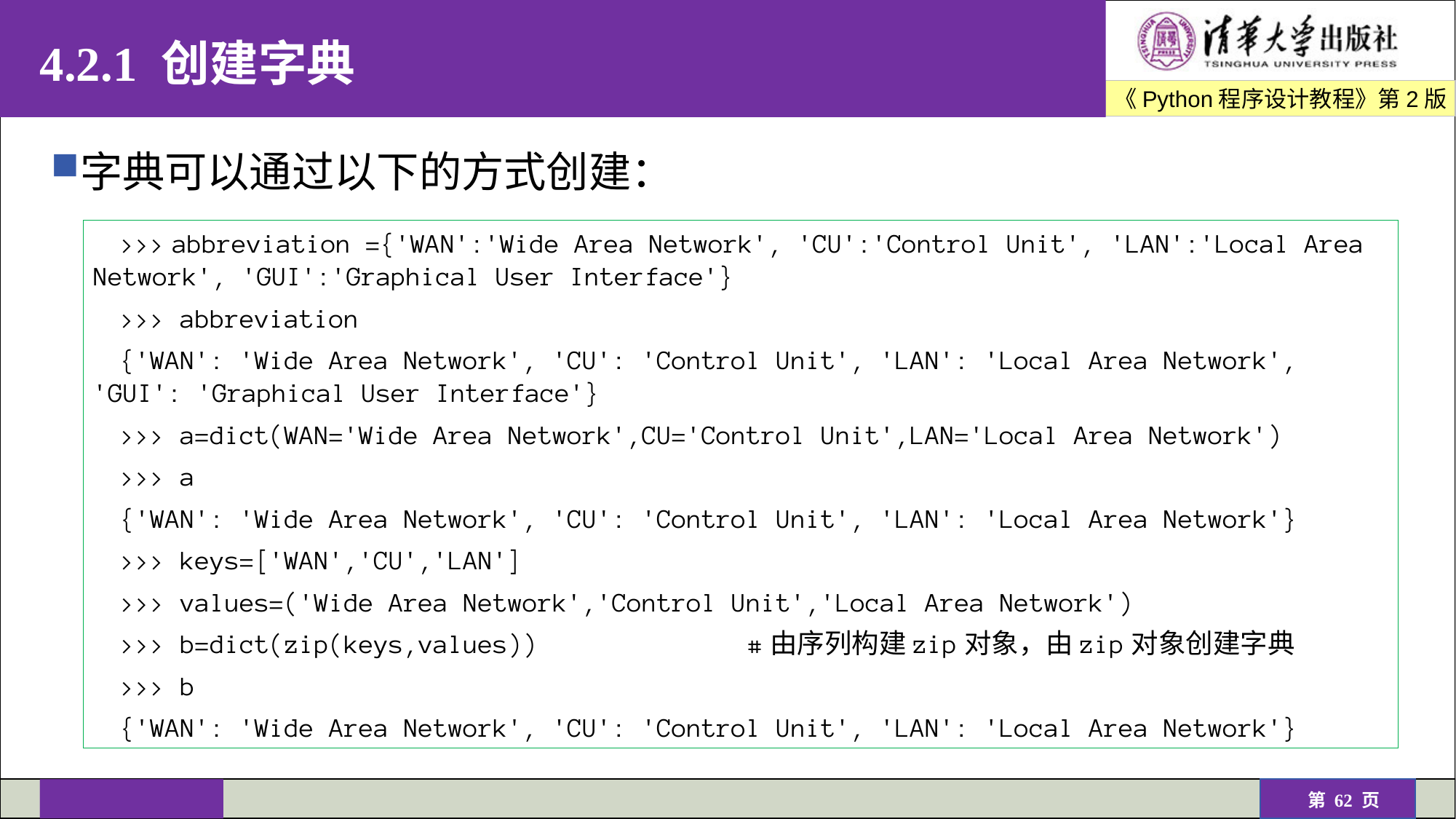

# 4.2.1 创建字典
字典可以通过以下的方式创建：
>>> abbreviation ={'WAN':'Wide Area Network', 'CU':'Control Unit', 'LAN':'Local Area Network', 'GUI':'Graphical User Interface'}
>>> abbreviation
{'WAN': 'Wide Area Network', 'CU': 'Control Unit', 'LAN': 'Local Area Network', 'GUI': 'Graphical User Interface'}
>>> a=dict(WAN='Wide Area Network',CU='Control Unit',LAN='Local Area Network')
>>> a
{'WAN': 'Wide Area Network', 'CU': 'Control Unit', 'LAN': 'Local Area Network'}
>>> keys=['WAN','CU','LAN']
>>> values=('Wide Area Network','Control Unit','Local Area Network')
>>> b=dict(zip(keys,values))		#由序列构建zip对象，由zip对象创建字典
>>> b
{'WAN': 'Wide Area Network', 'CU': 'Control Unit', 'LAN': 'Local Area Network'}